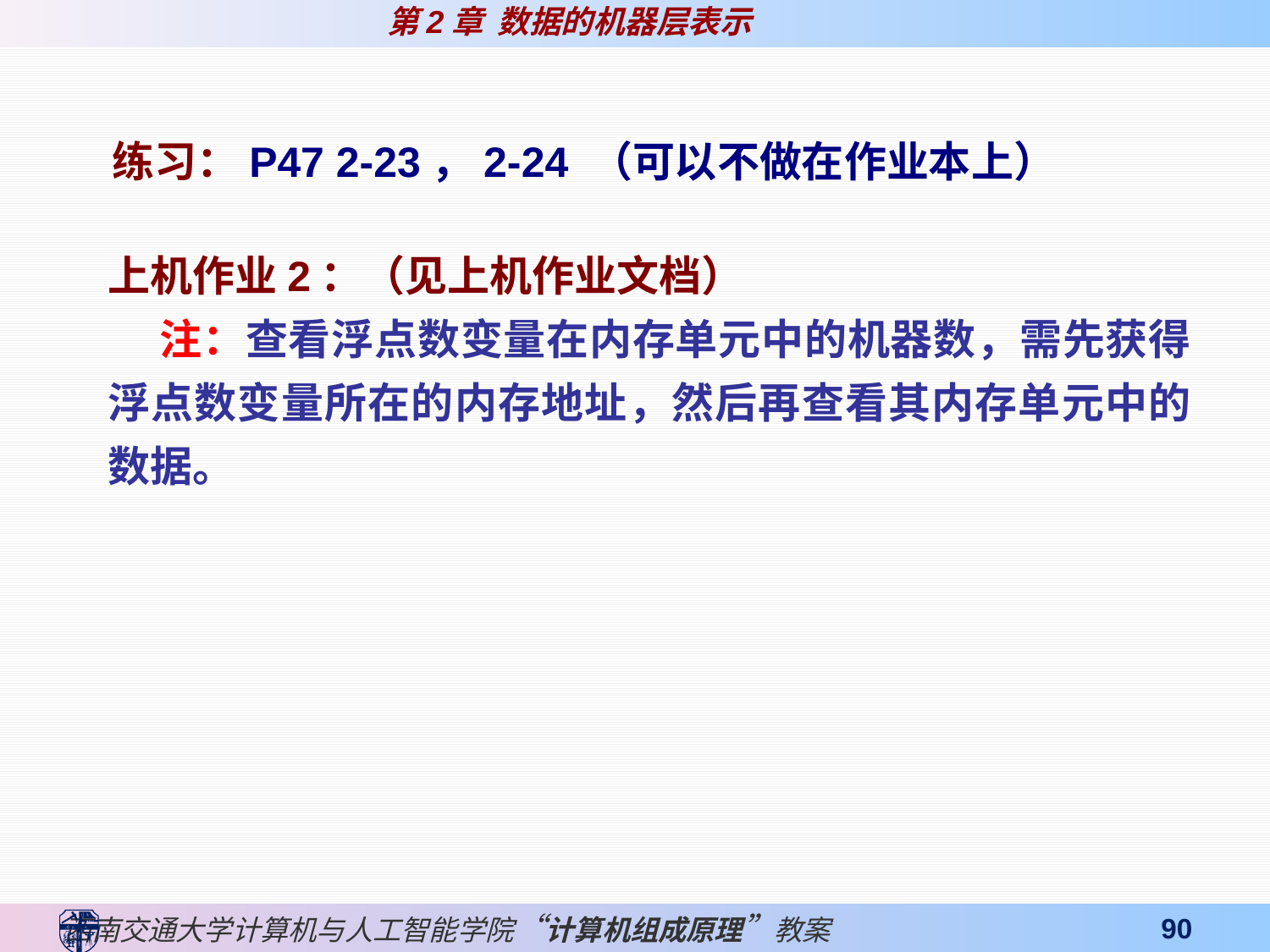

练习：P47 2-23，2-24 （可以不做在作业本上）
上机作业2：（见上机作业文档）
    注：查看浮点数变量在内存单元中的机器数，需先获得浮点数变量所在的内存地址，然后再查看其内存单元中的数据。